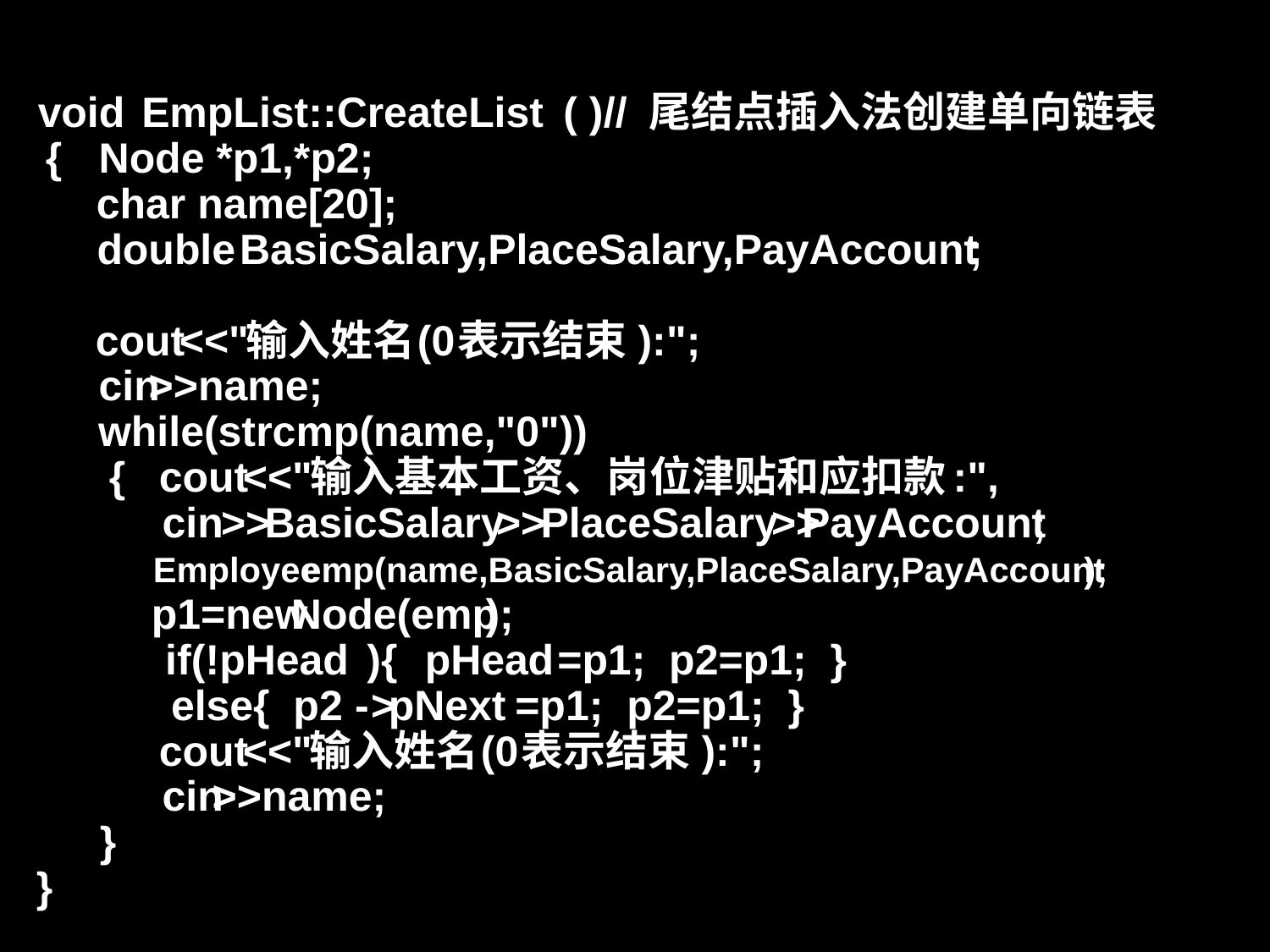

void
EmpList::CreateList
( )//
尾结点插入法创建单向链表

{
Node *p1,*p2;
char name[20];
double
BasicSalary,PlaceSalary,PayAccount
;
cout
<<"
输入姓名
(0
表示结束
):";

cin
>>name;
while(strcmp(name,"0"))
{
cout
<<"
输入基本工资、岗位津贴和应扣款
:",
cin
>>
BasicSalary
>>
PlaceSalary
>>
PayAccount
;
Employee
emp(name,BasicSalary,PlaceSalary,PayAccount
);
p1=new
Node(emp
);
if(!pHead
){
pHead
=p1;  p2=p1;  }
else{  p2
-
>
pNext
=p1;  p2=p1;  }
cout
<<"
输入姓名
(0
表示结束
):";
cin
>>name;
}
}